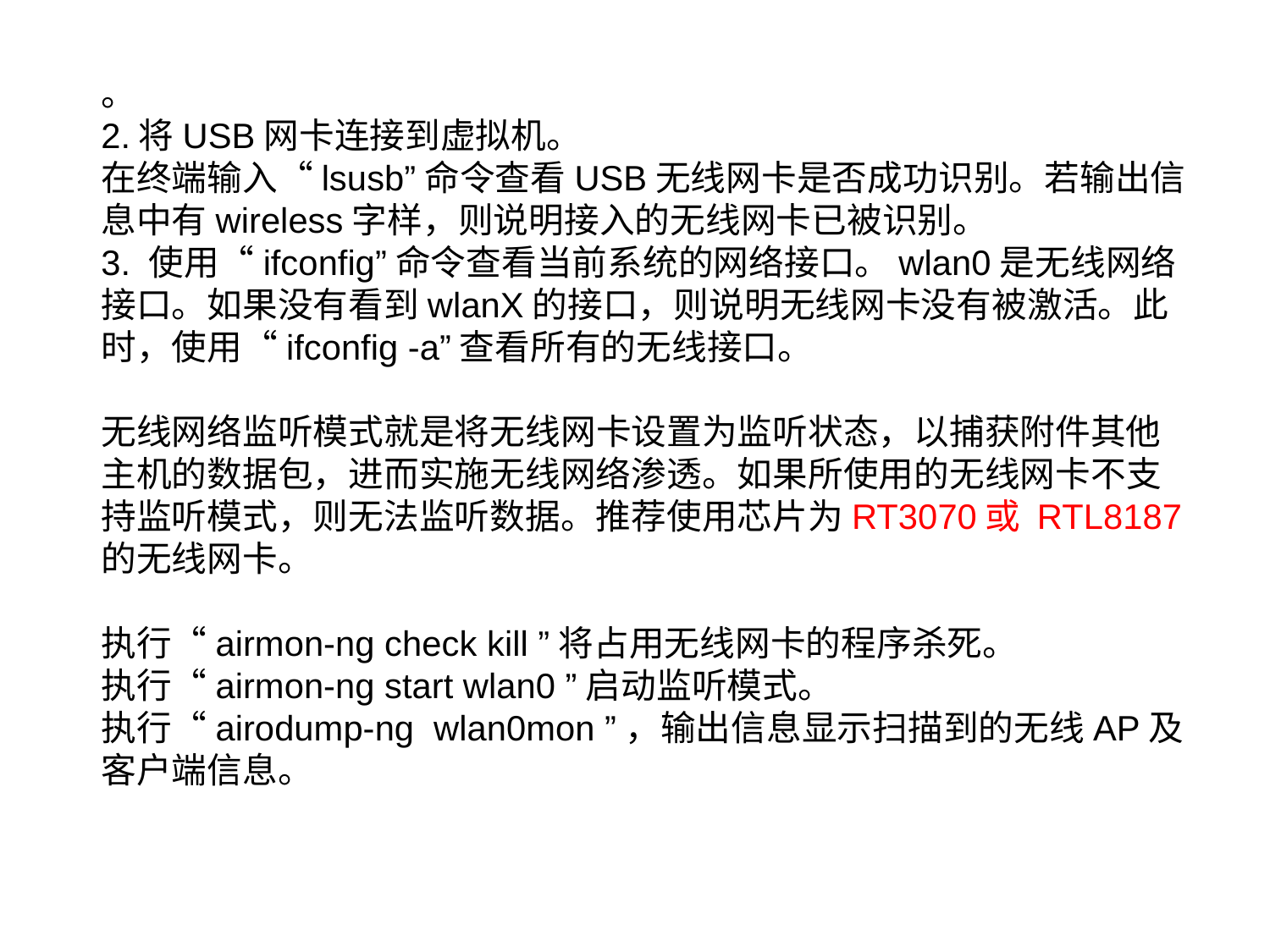

。
2.将USB网卡连接到虚拟机。
在终端输入“lsusb”命令查看USB无线网卡是否成功识别。若输出信息中有wireless字样，则说明接入的无线网卡已被识别。
3. 使用“ifconfig”命令查看当前系统的网络接口。wlan0是无线网络接口。如果没有看到wlanX的接口，则说明无线网卡没有被激活。此时，使用“ifconfig -a”查看所有的无线接口。

无线网络监听模式就是将无线网卡设置为监听状态，以捕获附件其他主机的数据包，进而实施无线网络渗透。如果所使用的无线网卡不支持监听模式，则无法监听数据。推荐使用芯片为RT3070或 RTL8187的无线网卡。

执行“airmon-ng check kill ”将占用无线网卡的程序杀死。
执行“airmon-ng start wlan0 ”启动监听模式。
执行“airodump-ng  wlan0mon ”，输出信息显示扫描到的无线AP及客户端信息。